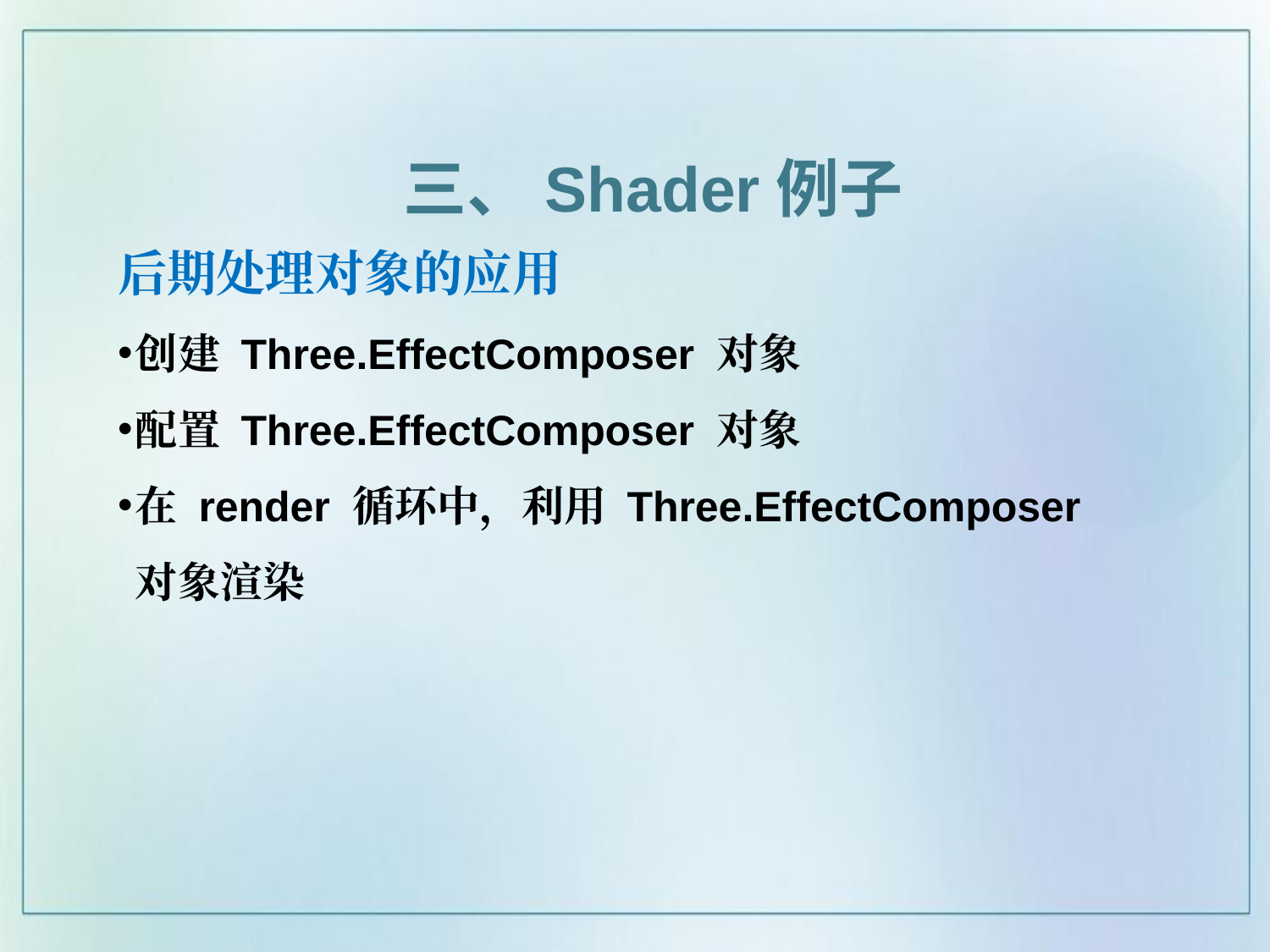

三、Shader例子
后期处理对象的应用
创建 Three.EffectComposer 对象
配置 Three.EffectComposer 对象
在 render 循环中，利用 Three.EffectComposer 对象渲染